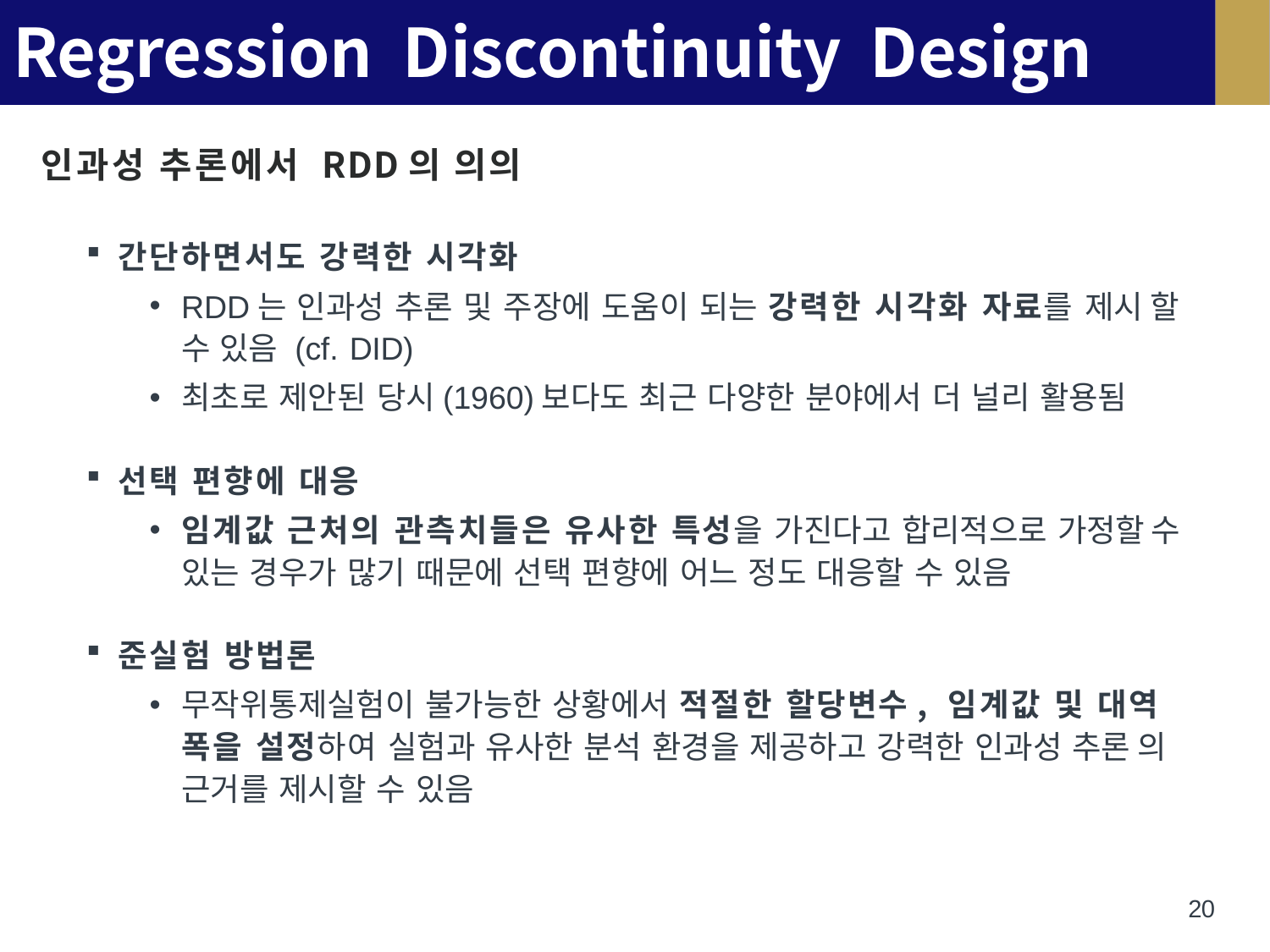

# Regression	Discontinuity	Design
인과성 추론에서 RDD의 의의

간단하면서도 강력한 시각화
RDD는 인과성 추론 및 주장에 도움이 되는 강력한 시각화 자료를 제시 할 수 있음 (cf. DID)
최초로 제안된 당시(1960)보다도 최근 다양한 분야에서 더 널리 활용됨

선택 편향에 대응
임계값 근처의 관측치들은 유사한 특성을 가진다고 합리적으로 가정할 수 있는 경우가 많기 때문에 선택 편향에 어느 정도 대응할 수 있음

준실험 방법론
무작위통제실험이 불가능한 상황에서 적절한 할당변수, 임계값 및 대역 폭을 설정하여 실험과 유사한 분석 환경을 제공하고 강력한 인과성 추론 의 근거를 제시할 수 있음
20